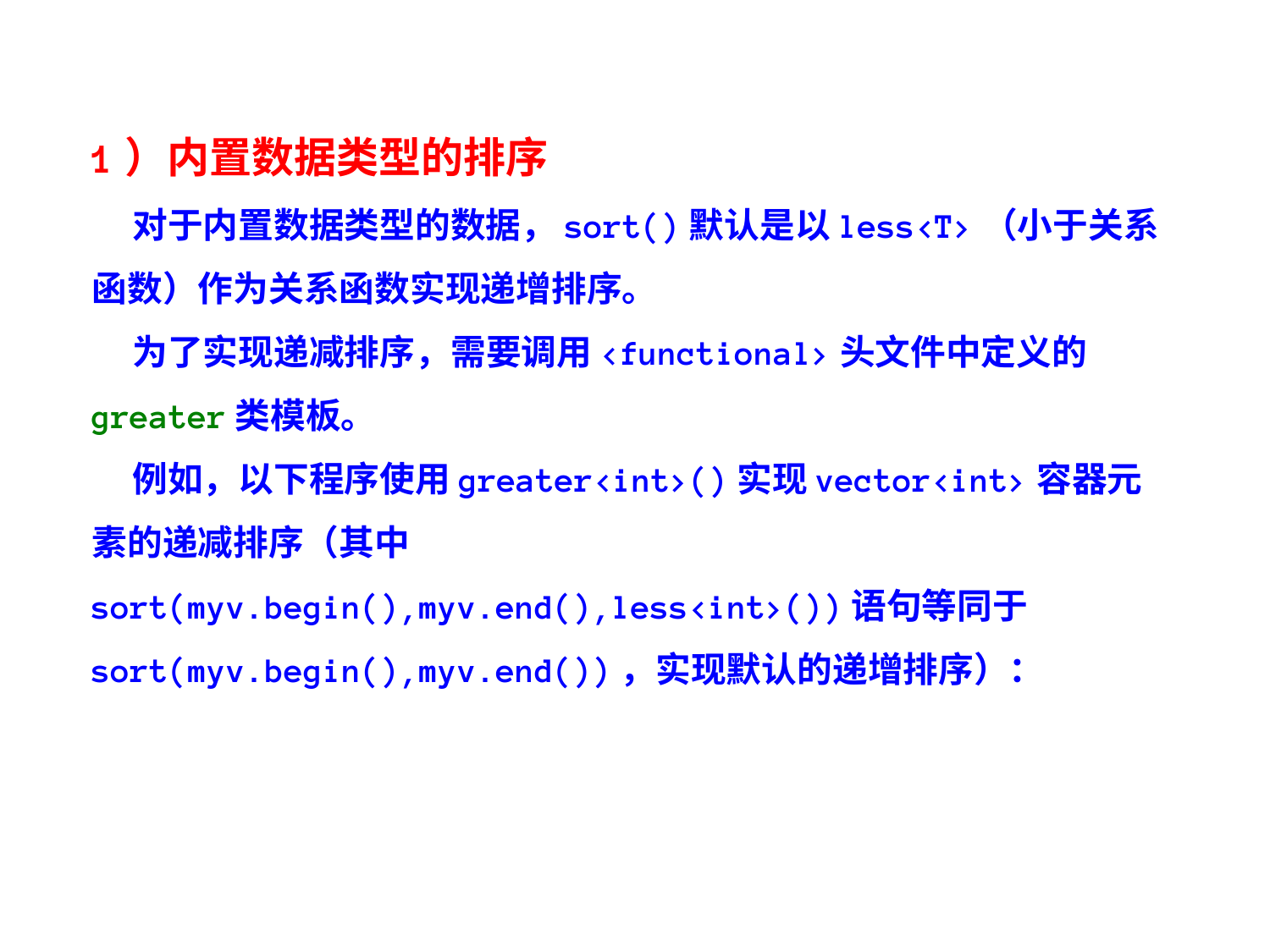

1）内置数据类型的排序
    对于内置数据类型的数据，sort()默认是以less<T>（小于关系函数）作为关系函数实现递增排序。
    为了实现递减排序，需要调用<functional>头文件中定义的greater类模板。
    例如，以下程序使用greater<int>()实现vector<int>容器元素的递减排序（其中sort(myv.begin(),myv.end(),less<int>())语句等同于sort(myv.begin(),myv.end())，实现默认的递增排序）：